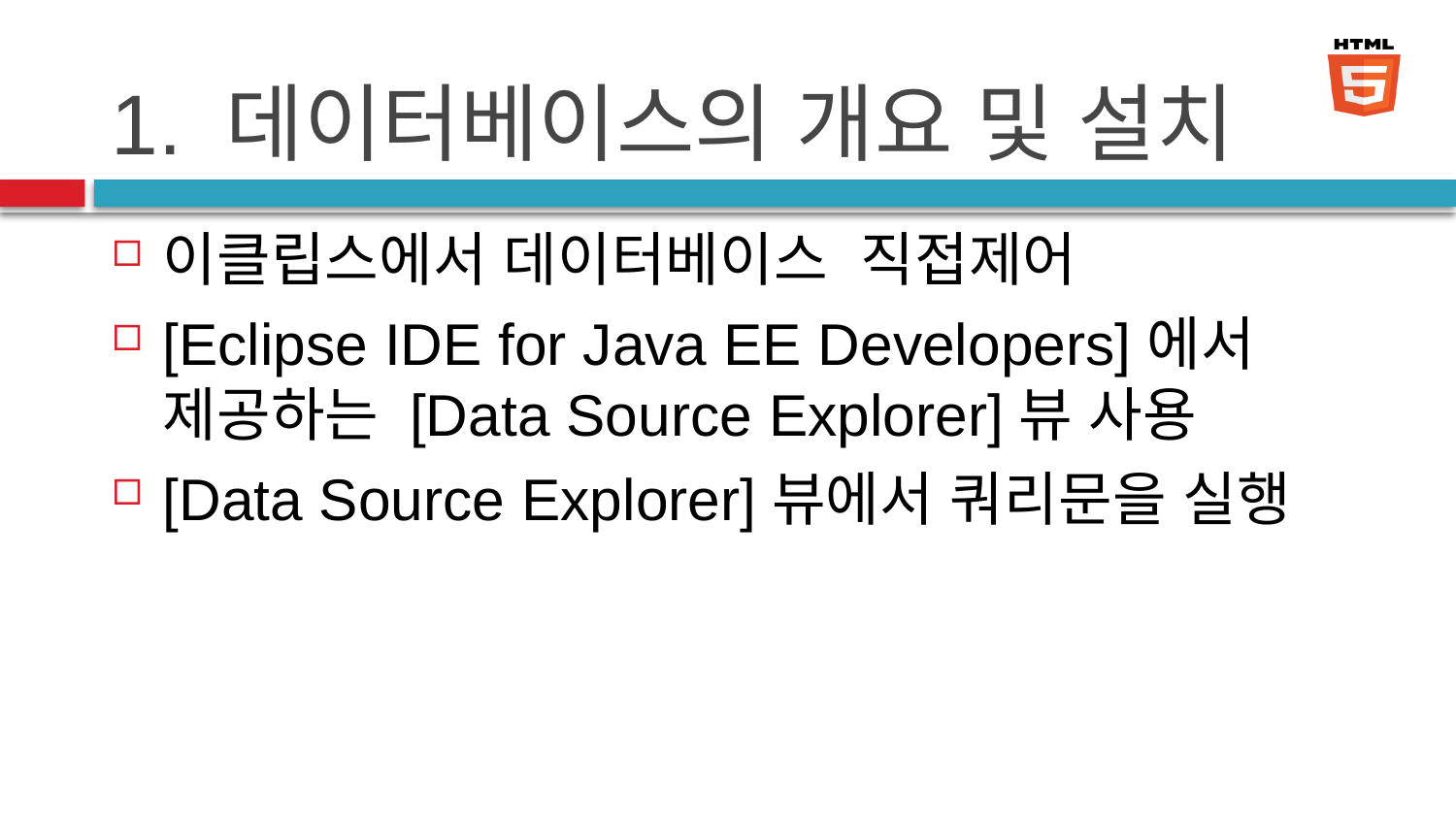

# 1. 데이터베이스의 개요 및 설치
이클립스에서 데이터베이스  직접제어
[Eclipse IDE for Java EE Developers]에서 제공하는 [Data Source Explorer]뷰 사용
[Data Source Explorer]뷰에서 쿼리문을 실행